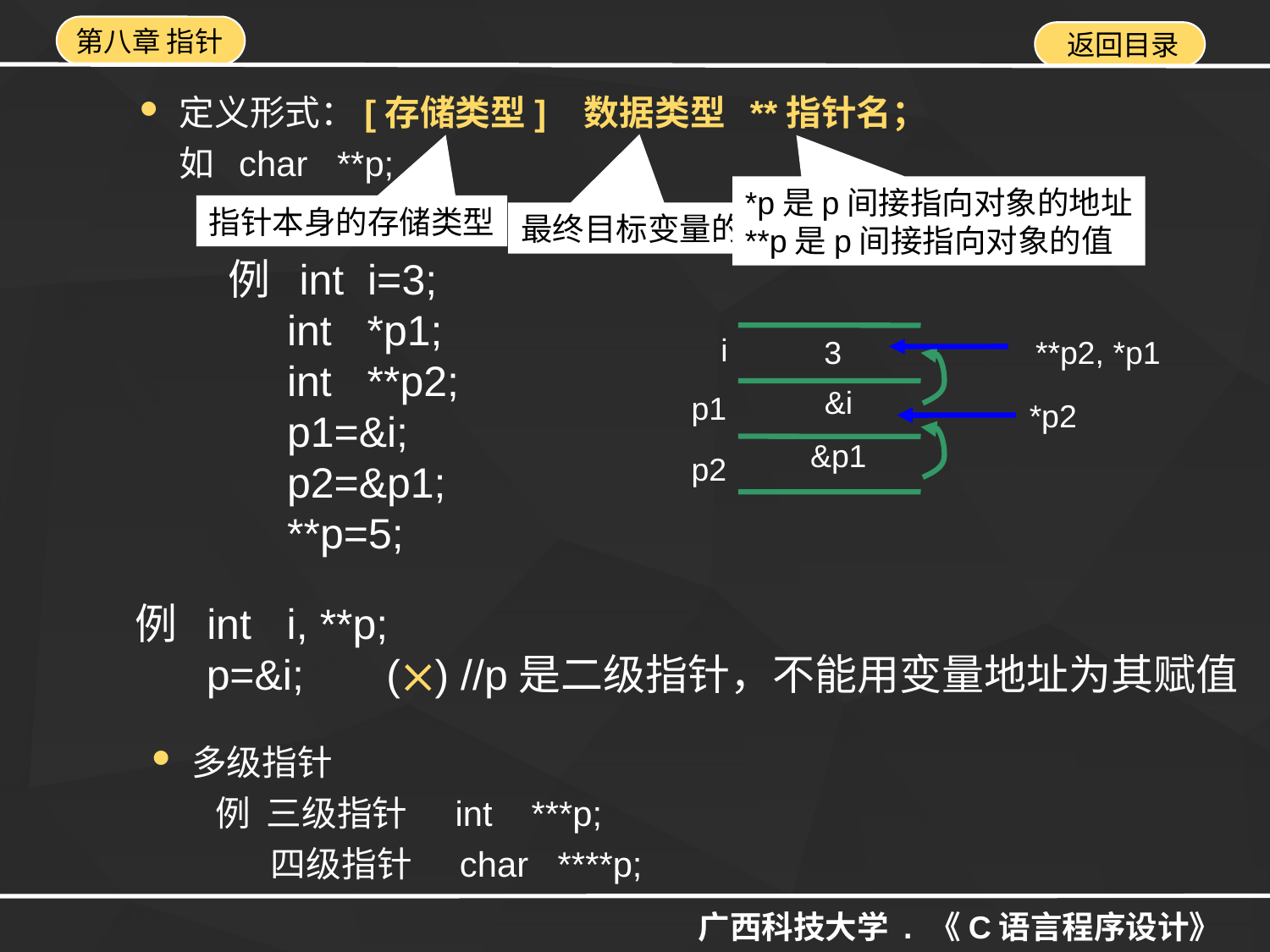

定义形式：[存储类型]   数据类型  **指针名；
    如  char   **p;
*p是p间接指向对象的地址
**p是p间接指向对象的值
指针本身的存储类型
最终目标变量的数据类型
例  int  i=3;
     int   *p1;
     int   **p2;
     p1=&i;
     p2=&p1;
     **p=5;
i

3

&i

p1

&p1

p2

**p2, *p1

*p2

例  int   i, **p;
      p=&i;       (×) //p是二级指针，不能用变量地址为其赋值
多级指针
例  三级指针     int    ***p;
      四级指针     char   ****p;